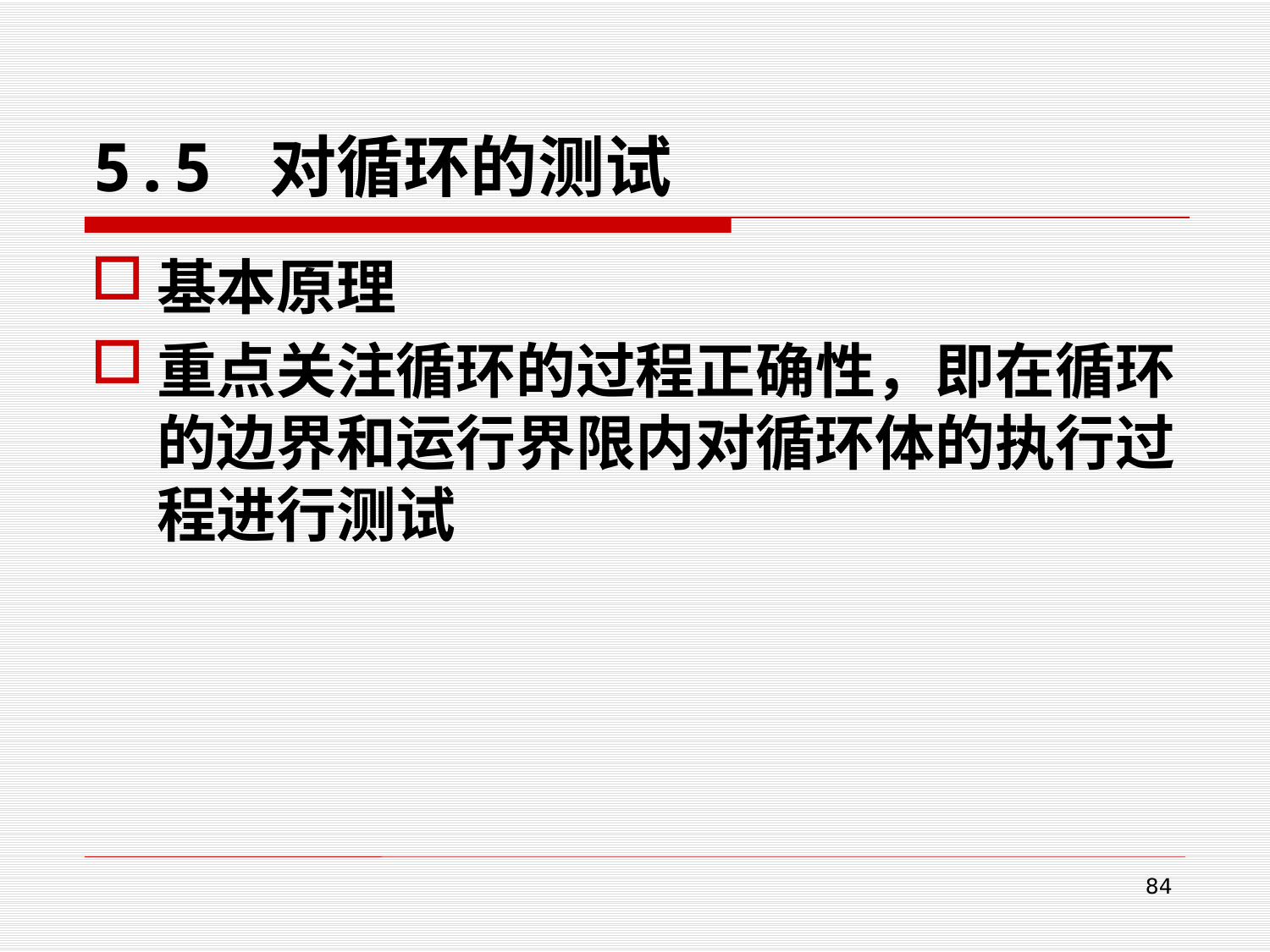

# 5.5 对循环的测试
基本原理
重点关注循环的过程正确性，即在循环的边界和运行界限内对循环体的执行过程进行测试
84